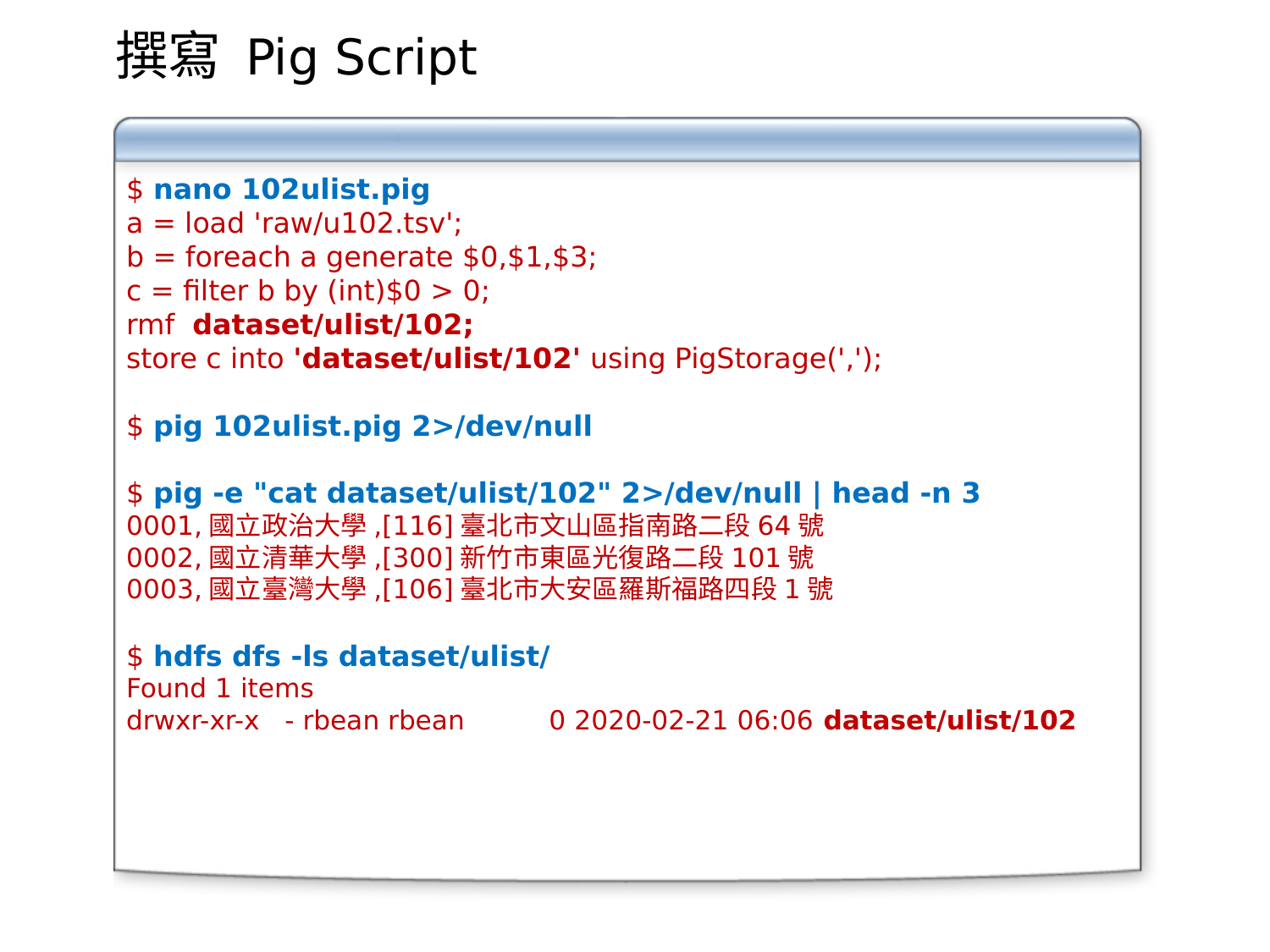

撰寫 Pig Script
$ nano 102ulist.pig
a = load 'raw/u102.tsv';
b = foreach a generate $0,$1,$3;
c = filter b by (int)$0 > 0;
rmf  dataset/ulist/102;
store c into 'dataset/ulist/102' using PigStorage(',');

$ pig 102ulist.pig 2>/dev/null

$ pig -e "cat dataset/ulist/102" 2>/dev/null | head -n 3
0001,國立政治大學,[116]臺北市文山區指南路二段64號
0002,國立清華大學,[300]新竹市東區光復路二段101號
0003,國立臺灣大學,[106]臺北市大安區羅斯福路四段1號

$ hdfs dfs -ls dataset/ulist/
Found 1 items
drwxr-xr-x   - rbean rbean          0 2020-02-21 06:06 dataset/ulist/102